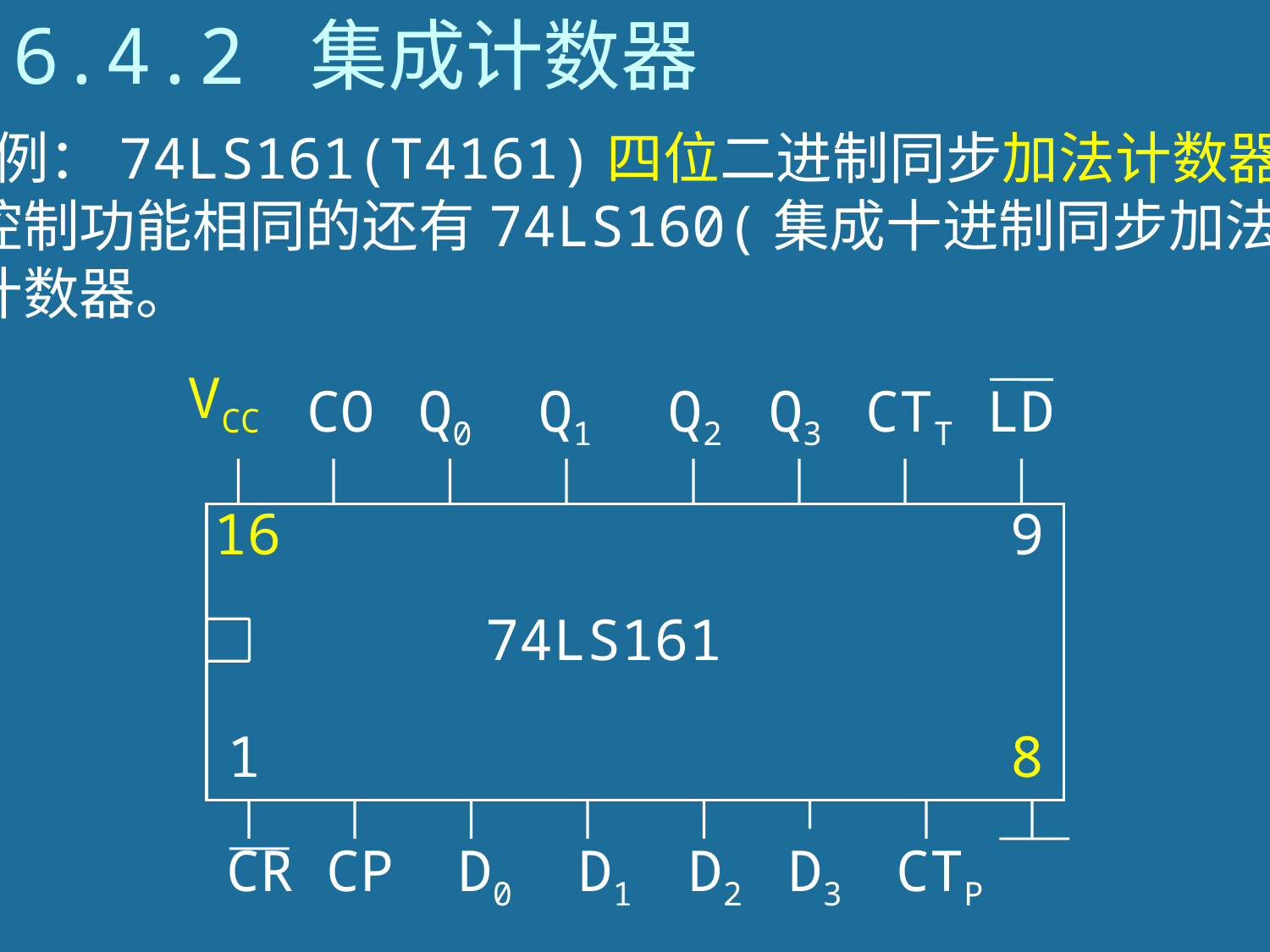

# 6.4.2 集成计数器
 例：74LS161(T4161)四位二进制同步加法计数器，
控制功能相同的还有74LS160(集成十进制同步加法
计数器。
VCC
CO
Q0
Q1
Q2
Q3
CTT
LD

16
9

74LS161

1
8

CR
CP
D0
D1
D2
D3
CTP

137